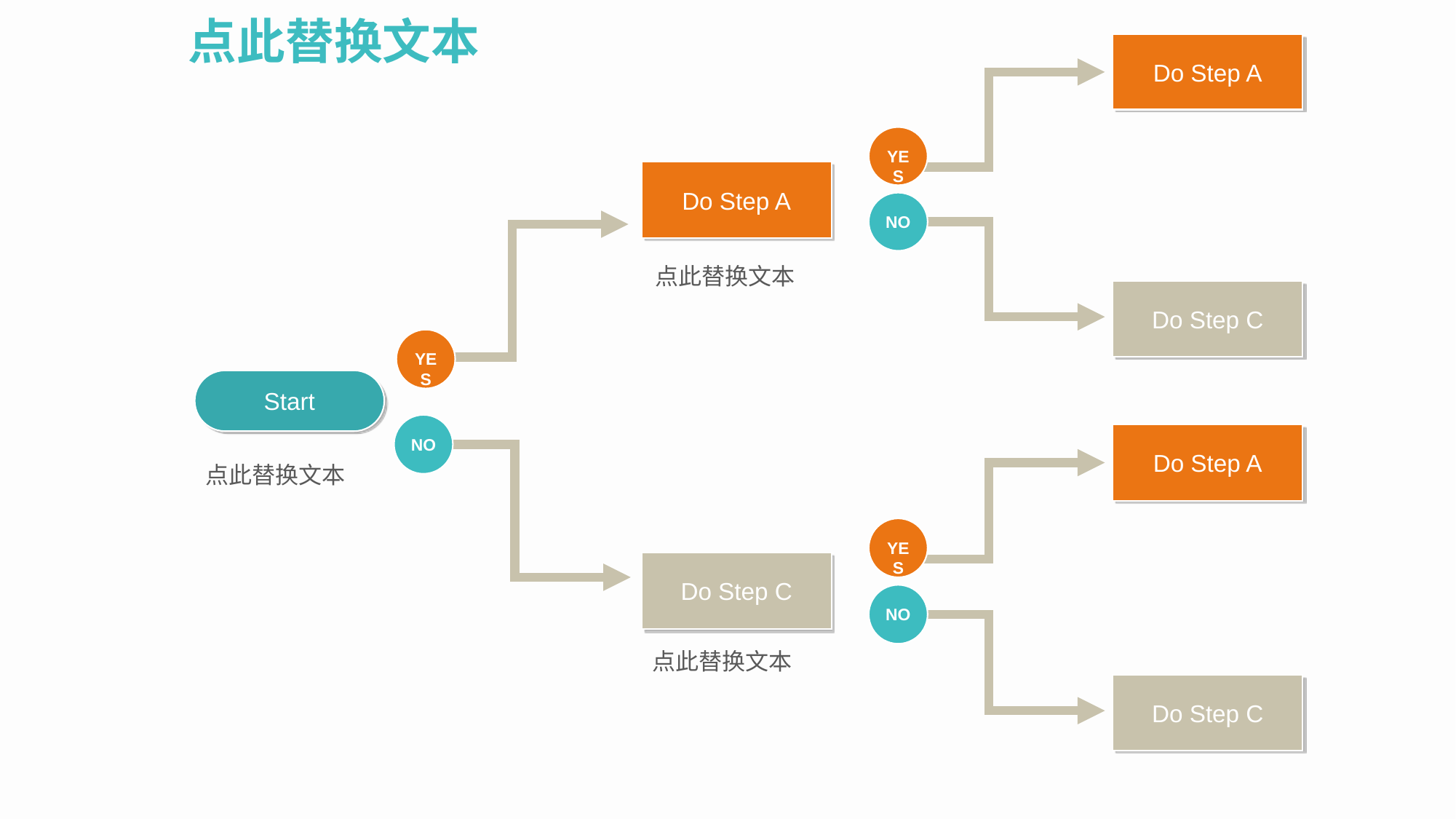

点此替换文本
Do Step A

YES

NO
Do Step C

Do Step A
点此替换文本

YES
Start

NO
Do Step A

YES

NO
Do Step C

点此替换文本
Do Step C
点此替换文本